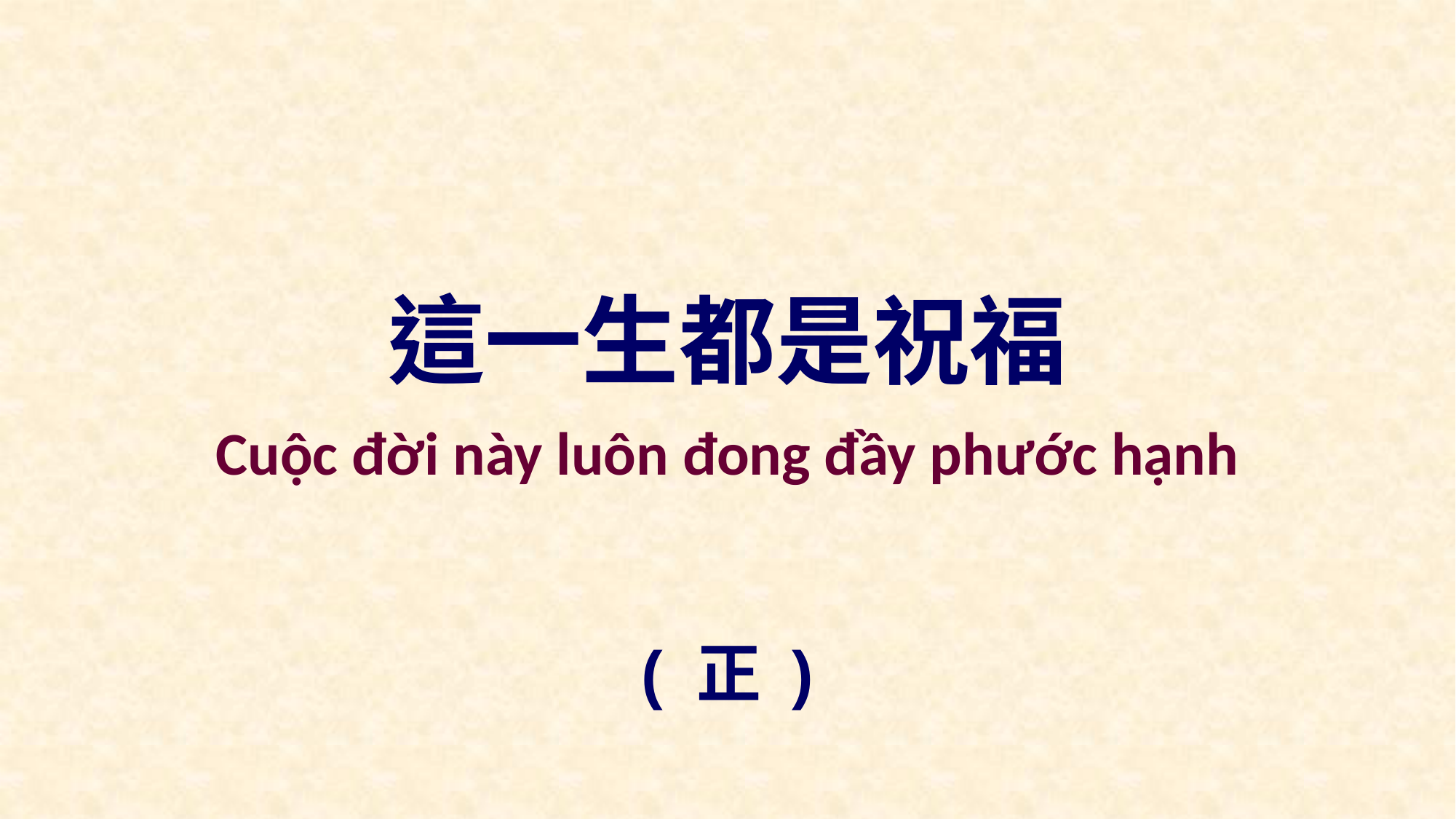

這一生都是祝福
Cuộc đời này luôn đong đầy phước hạnh
( 正 )